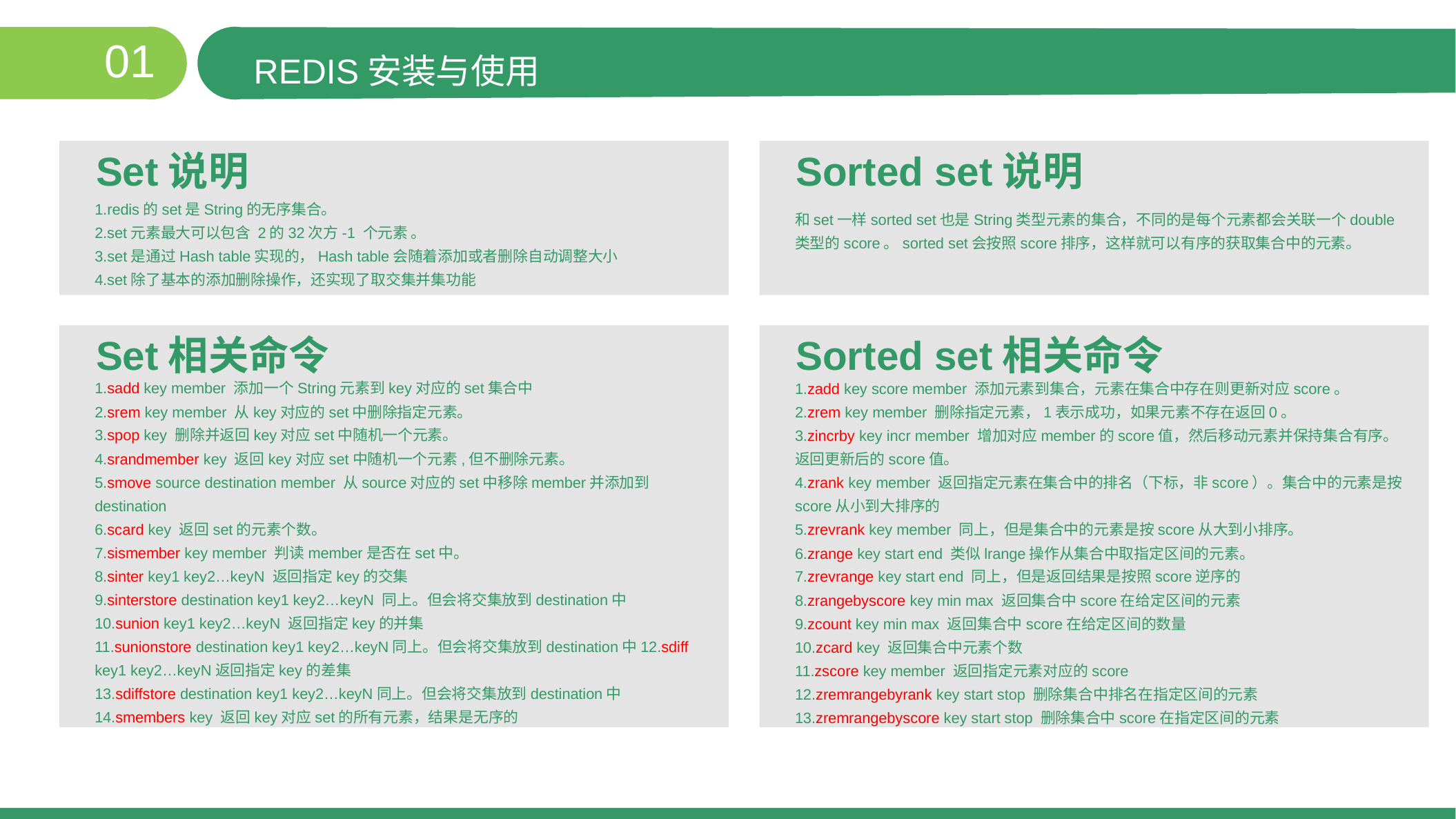

01

REDIS安装与使用

Set说明
Sorted set说明

1.redis的set是String的无序集合。
2.set元素最大可以包含 2的32次方-1 个元素 。
3.set是通过Hash table实现的，Hash table会随着添加或者删除自动调整大小
4.set除了基本的添加删除操作，还实现了取交集并集功能
和set一样sorted set也是String类型元素的集合，不同的是每个元素都会关联一个double类型的score。sorted set会按照score排序，这样就可以有序的获取集合中的元素。
Set相关命令
Sorted set相关命令

1.sadd key member 添加一个String元素到key对应的set集合中
2.srem key member 从key对应的set中删除指定元素。
3.spop key 删除并返回key对应set中随机一个元素。
4.srandmember key 返回key对应set中随机一个元素,但不删除元素。
5.smove source destination member 从source对应的set中移除member并添加到destination
6.scard key 返回set的元素个数。
7.sismember key member 判读member是否在set中。
8.sinter key1 key2…keyN 返回指定key的交集
9.sinterstore destination key1 key2…keyN 同上。但会将交集放到destination中
10.sunion key1 key2…keyN 返回指定key的并集
11.sunionstore destination key1 key2…keyN同上。但会将交集放到destination中12.sdiff key1 key2…keyN返回指定key的差集
13.sdiffstore destination key1 key2…keyN同上。但会将交集放到destination中
14.smembers key 返回key对应set的所有元素，结果是无序的
1.zadd key score member 添加元素到集合，元素在集合中存在则更新对应score。
2.zrem key member 删除指定元素，1表示成功，如果元素不存在返回0。
3.zincrby key incr member 增加对应member的score值，然后移动元素并保持集合有序。返回更新后的score值。
4.zrank key member 返回指定元素在集合中的排名（下标，非score）。集合中的元素是按score从小到大排序的
5.zrevrank key member 同上，但是集合中的元素是按score从大到小排序。
6.zrange key start end 类似lrange操作从集合中取指定区间的元素。
7.zrevrange key start end 同上，但是返回结果是按照score逆序的
8.zrangebyscore key min max 返回集合中score在给定区间的元素
9.zcount key min max 返回集合中score在给定区间的数量
10.zcard key 返回集合中元素个数
11.zscore key member 返回指定元素对应的score
12.zremrangebyrank key start stop 删除集合中排名在指定区间的元素
13.zremrangebyscore key start stop 删除集合中score在指定区间的元素